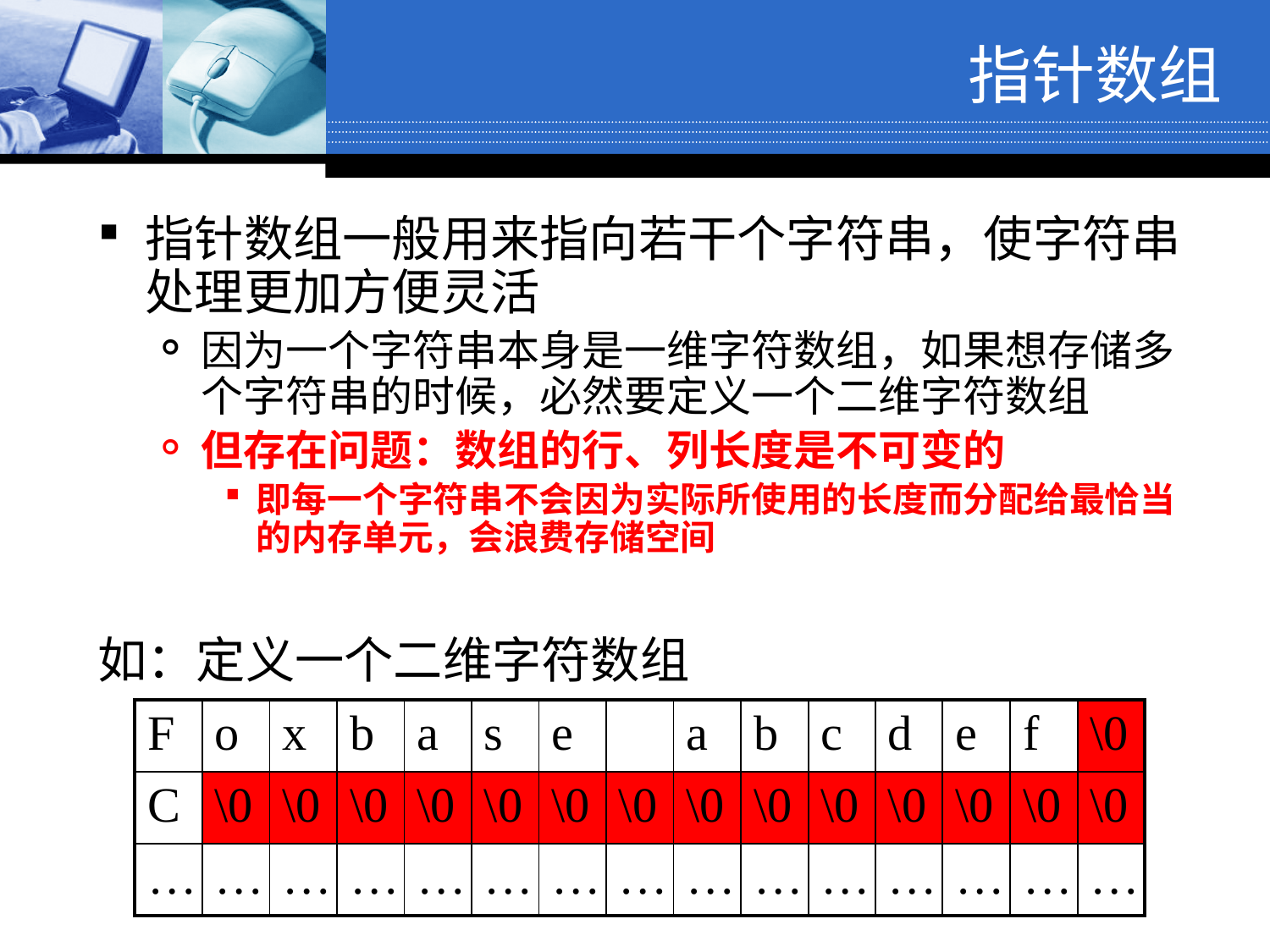

# 指针数组
指针数组一般用来指向若干个字符串，使字符串处理更加方便灵活
因为一个字符串本身是一维字符数组，如果想存储多个字符串的时候，必然要定义一个二维字符数组
但存在问题：数组的行、列长度是不可变的
即每一个字符串不会因为实际所使用的长度而分配给最恰当的内存单元，会浪费存储空间

如：定义一个二维字符数组

| F | o | x | b | a | s | e |  | a | b | c | d | e | f | \0 |
| --- | --- | --- | --- | --- | --- | --- | --- | --- | --- | --- | --- | --- | --- | --- |
| C | \0 | \0 | \0 | \0 | \0 | \0 | \0 | \0 | \0 | \0 | \0 | \0 | \0 | \0 |
| … | … | … | … | … | … | … | … | … | … | … | … | … | … | … |